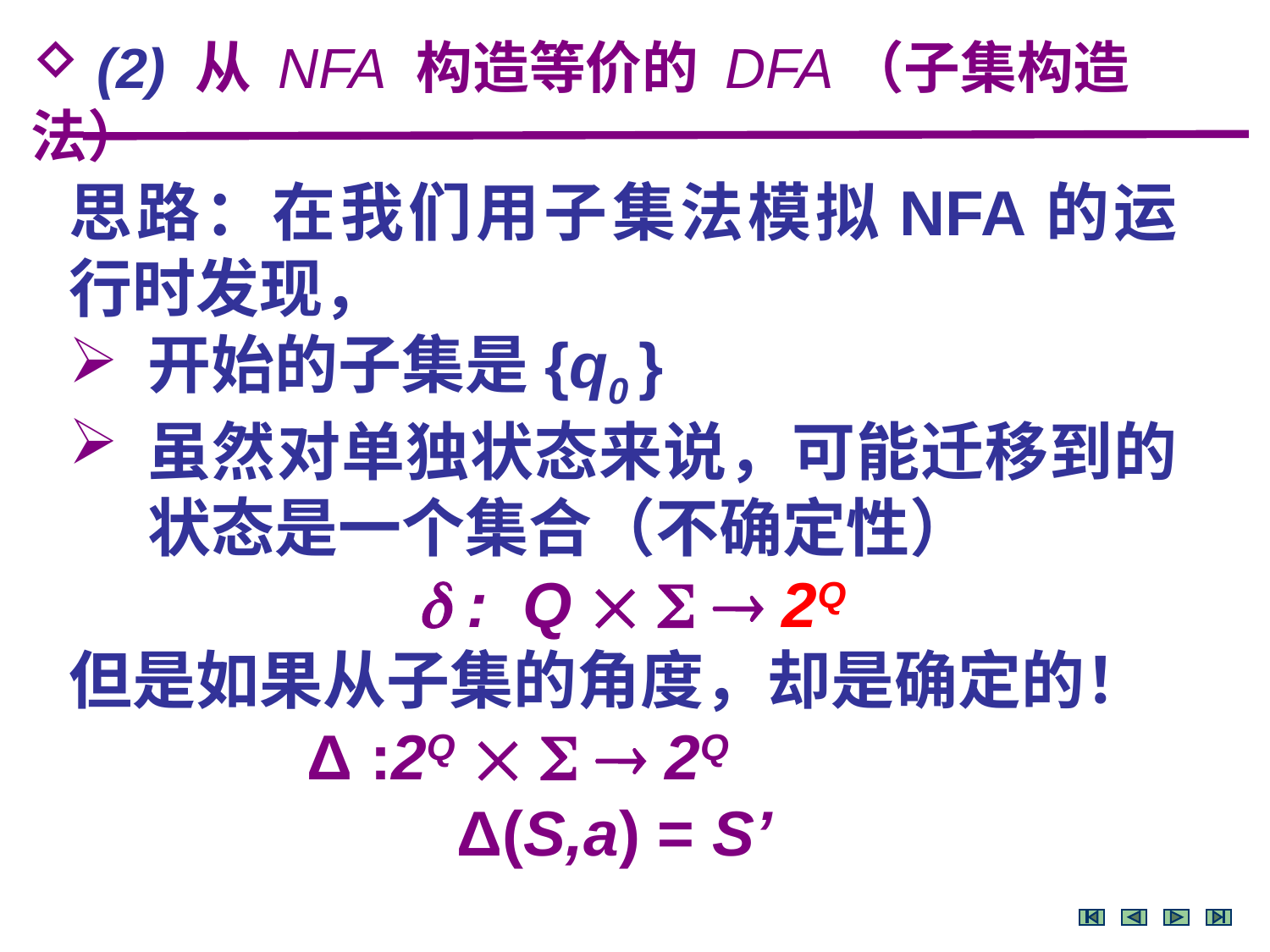

(2) 从 NFA 构造等价的 DFA（子集构造法）
思路：在我们用子集法模拟NFA的运行时发现，
开始的子集是{q0 }
虽然对单独状态来说，可能迁移到的状态是一个集合（不确定性）
 δ :  Q × Σ → 2Q
但是如果从子集的角度，却是确定的！
Δ :2Q × Σ → 2Q
Δ(S,a) = S’